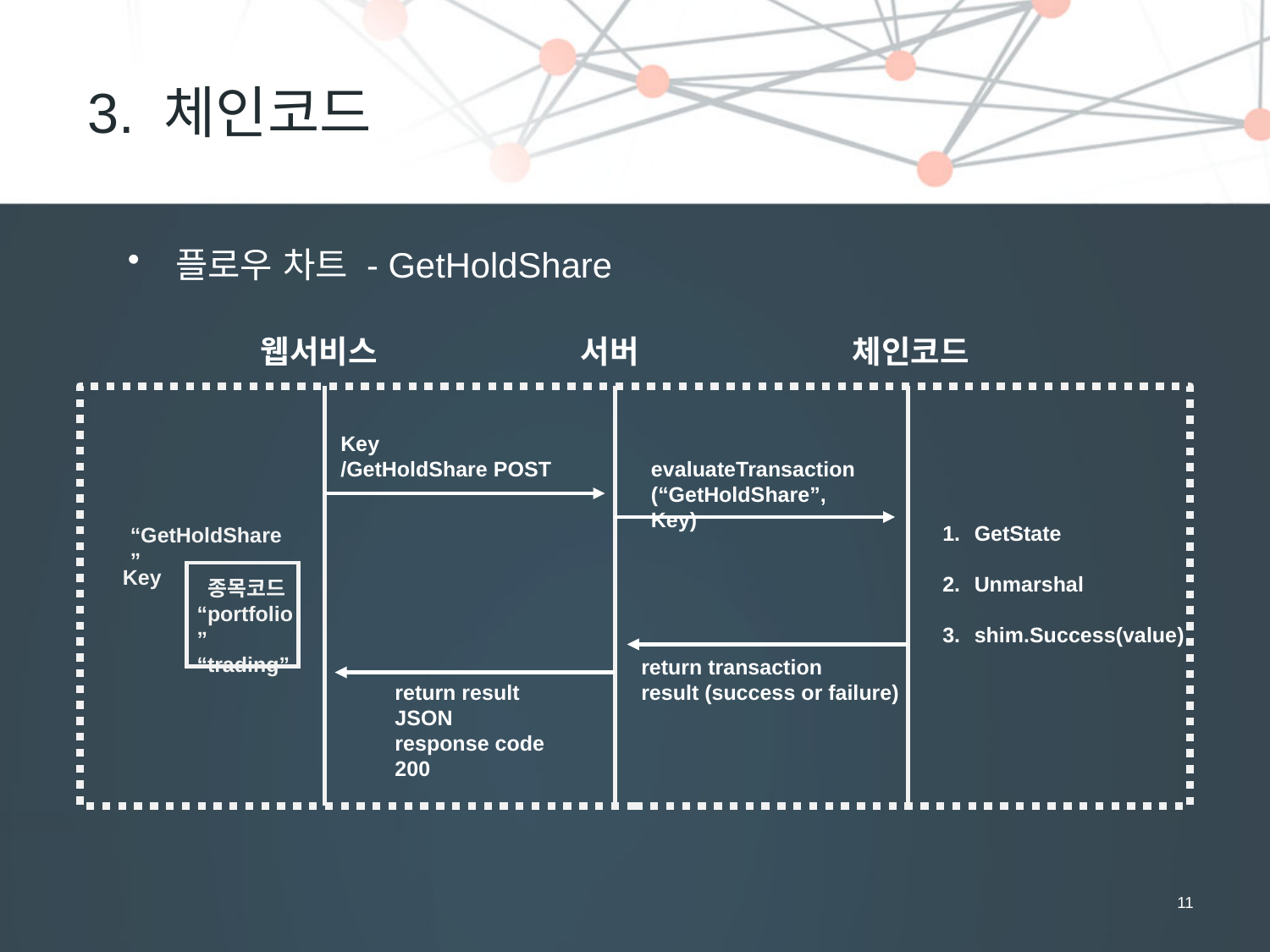

# 3. 체인코드
플로우 차트 - GetHoldShare
서버
체인코드
웹서비스

Key
/GetHoldShare POST
evaluateTransaction
(“GetHoldShare”, Key)
GetState

Unmarshal

shim.Success(value)
“GetHoldShare”
Key

 종목코드
“portfolio”
“trading”
return transaction
result (success or failure)
return result
JSON
response code
200
11